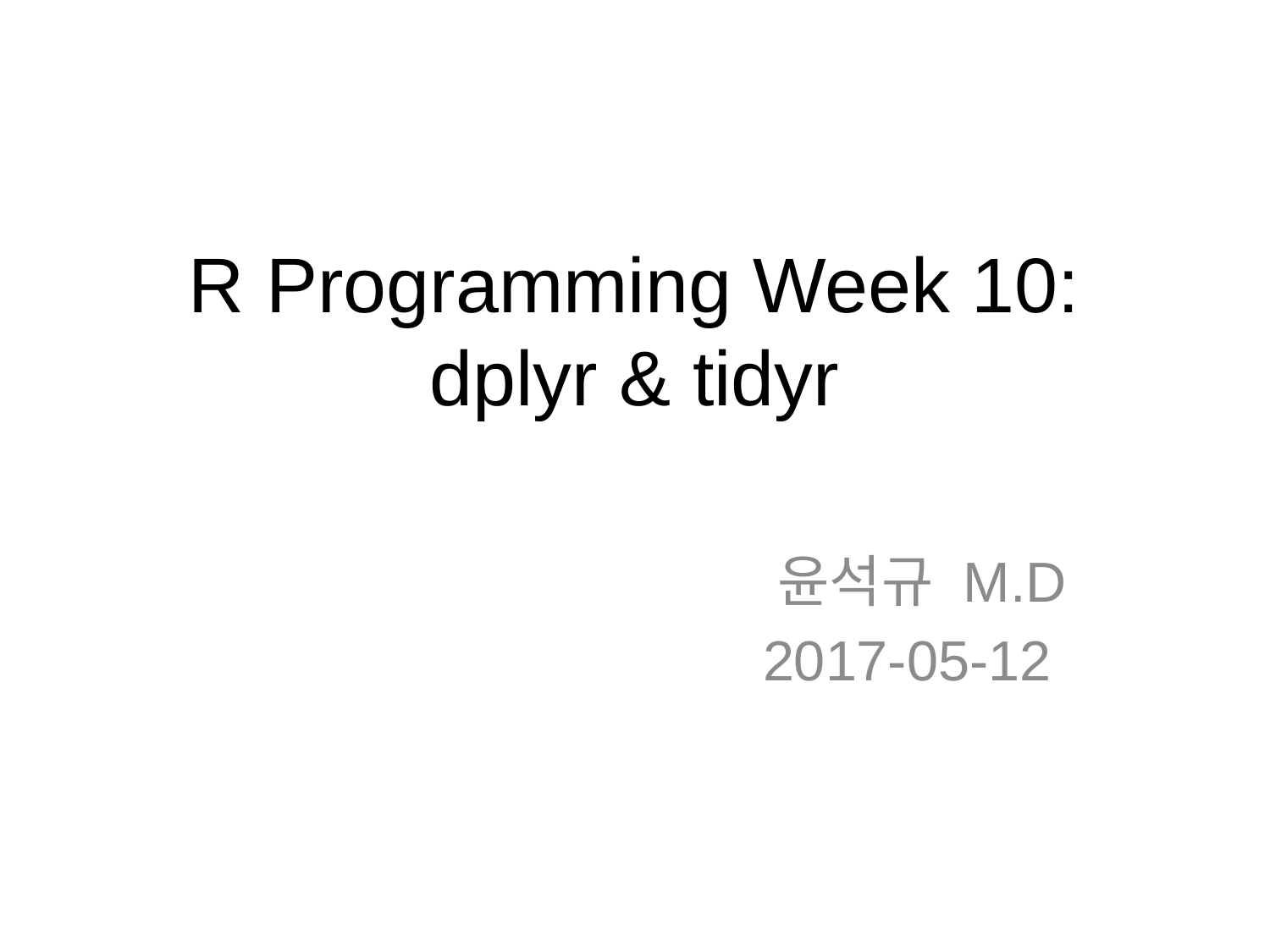

# R Programming Week 10: dplyr & tidyr
윤석규 M.D
2017-05-12